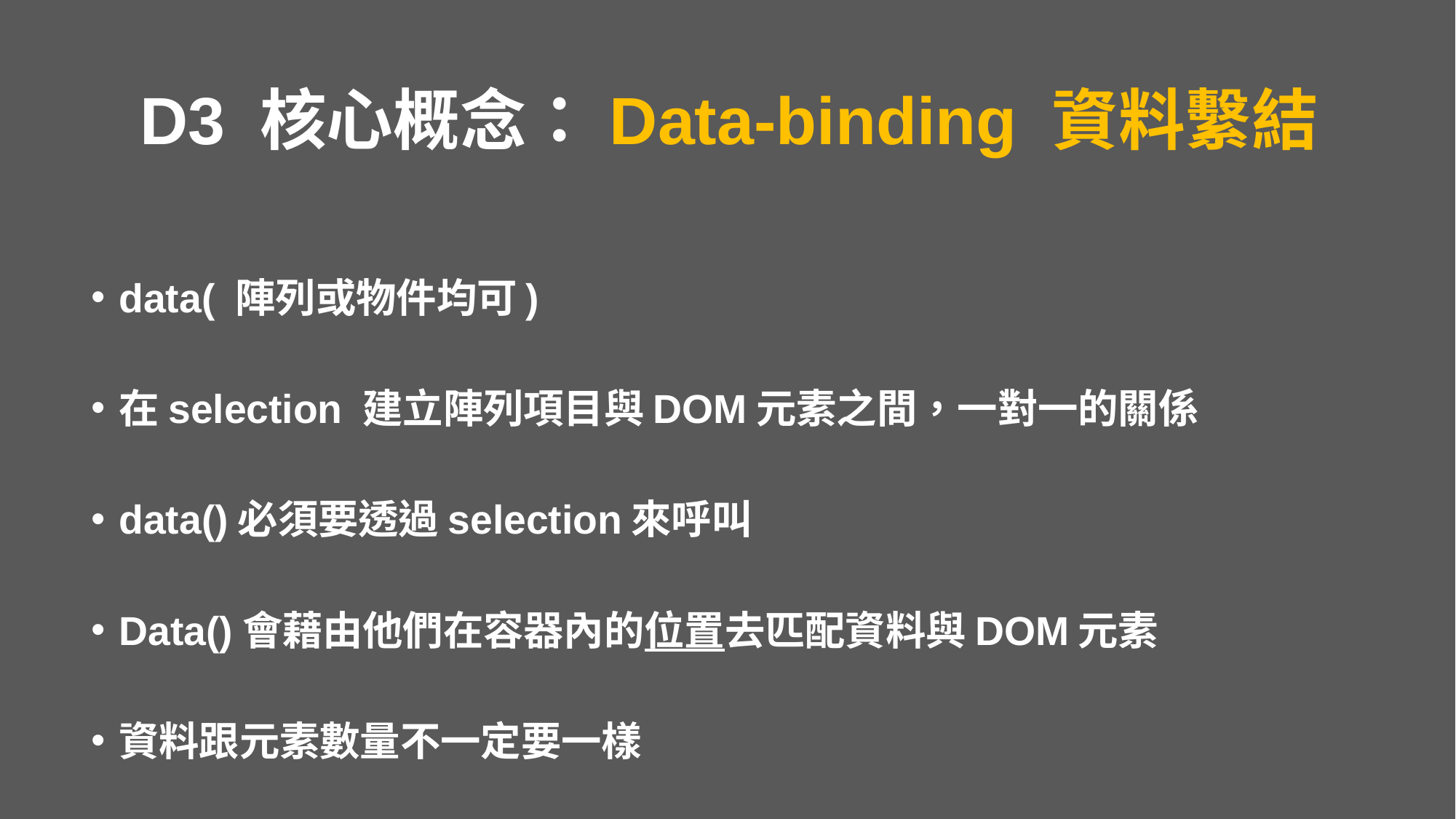

# D3 核心概念：Data-binding 資料繫結
data( 陣列或物件均可)
在selection 建立陣列項目與DOM元素之間，一對一的關係
data()必須要透過selection來呼叫
Data()會藉由他們在容器內的位置去匹配資料與DOM元素
資料跟元素數量不一定要一樣